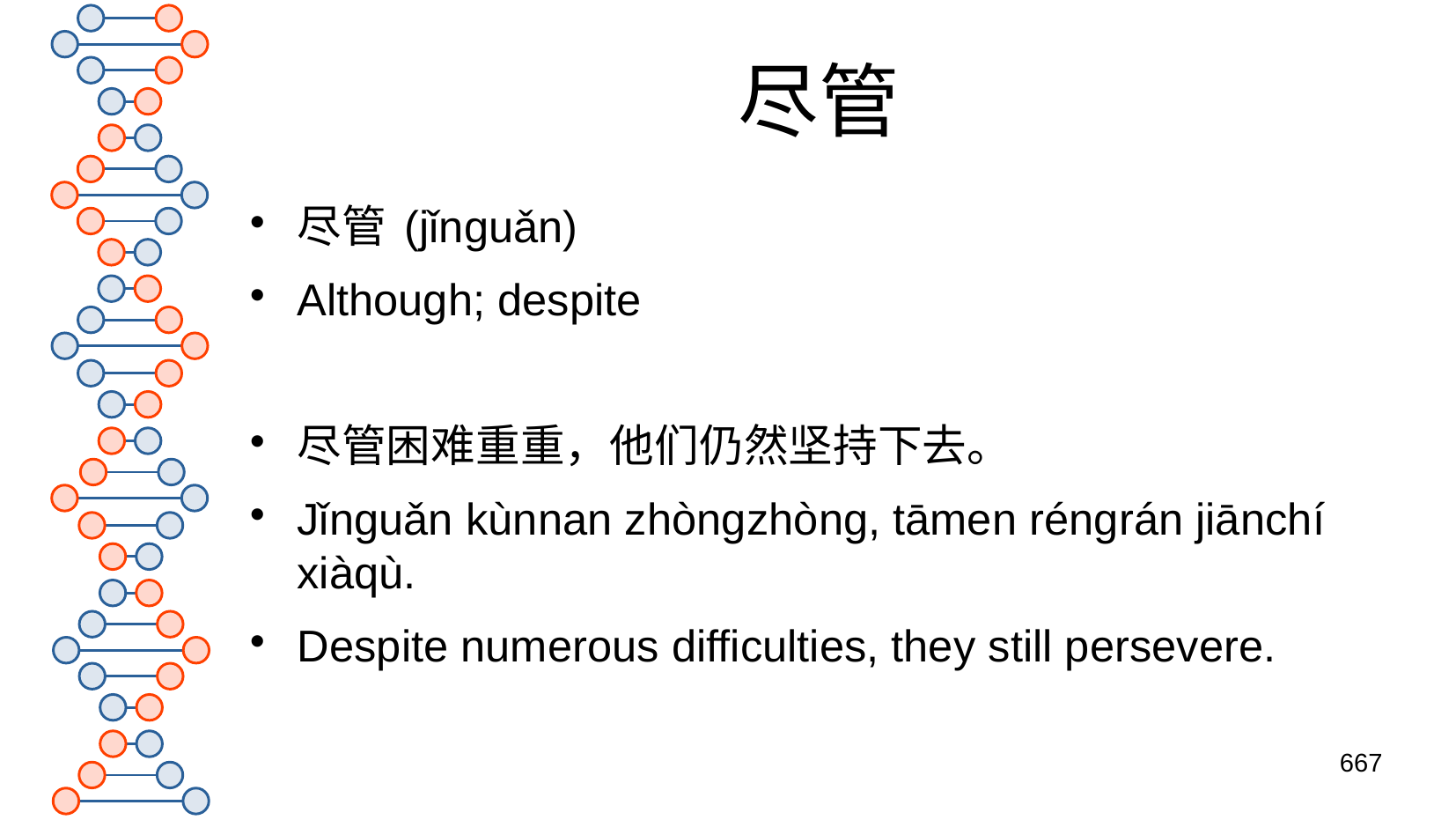

# 尽管
尽管 (jǐnguǎn)
Although; despite

尽管困难重重，他们仍然坚持下去。
Jǐnguǎn kùnnan zhòngzhòng, tāmen réngrán jiānchí xiàqù.
Despite numerous difficulties, they still persevere.

667